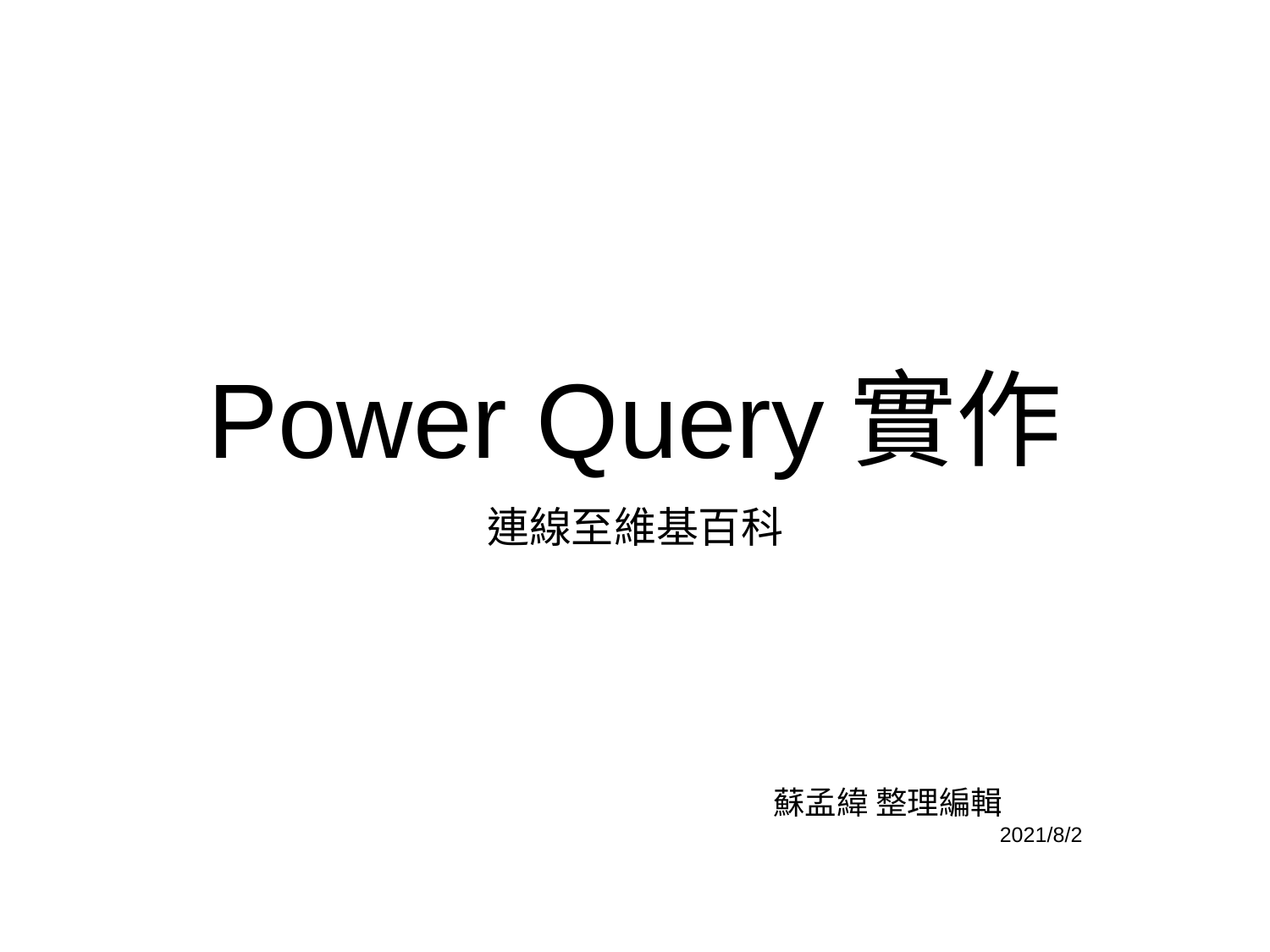

# Power Query實作
連線至維基百科
蘇孟緯 整理編輯
2021/8/2